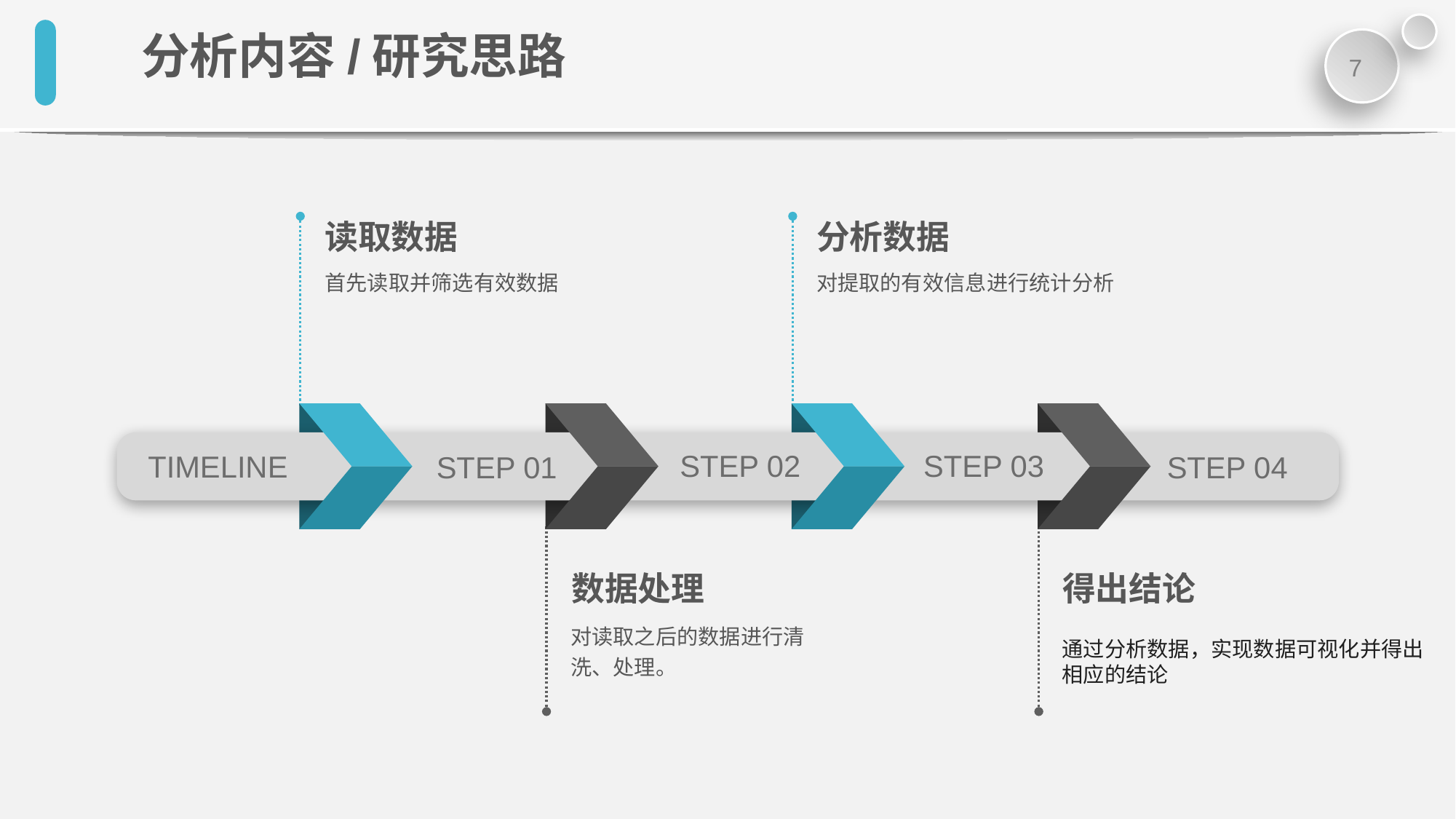

分析内容/研究思路
读取数据
分析数据
首先读取并筛选有效数据
对提取的有效信息进行统计分析

STEP 02
STEP 03
TIMELINE
STEP 01
STEP 04
数据处理
得出结论
对读取之后的数据进行清洗、处理。
通过分析数据，实现数据可视化并得出相应的结论